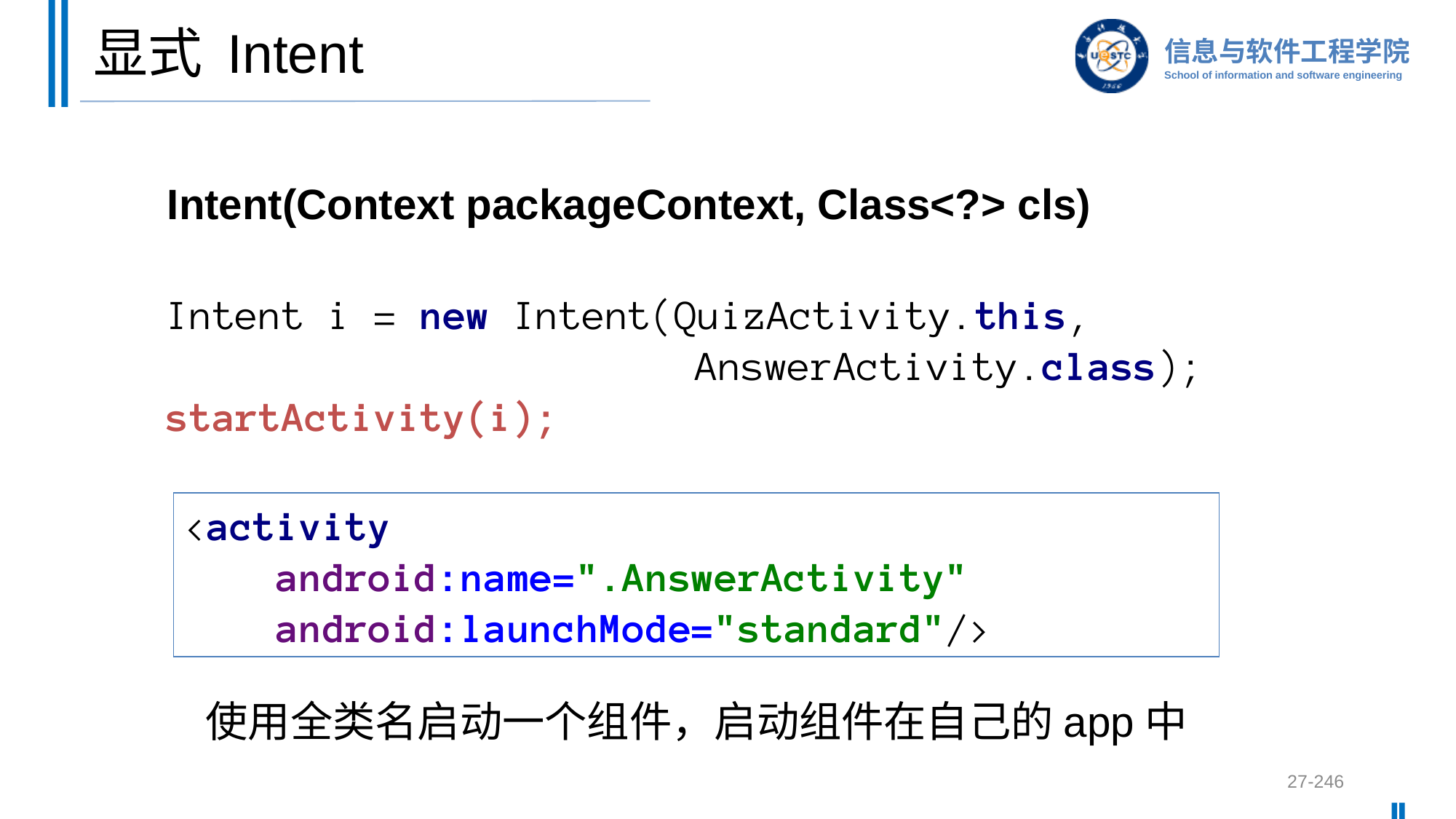

# 显式 Intent
Intent(Context packageContext, Class<?> cls)
Intent i = new Intent(QuizActivity.this,
				    AnswerActivity.class);
startActivity(i);
<activity
    android:name=".AnswerActivity"
    android:launchMode="standard"/>
使用全类名启动一个组件，启动组件在自己的app中
27-246